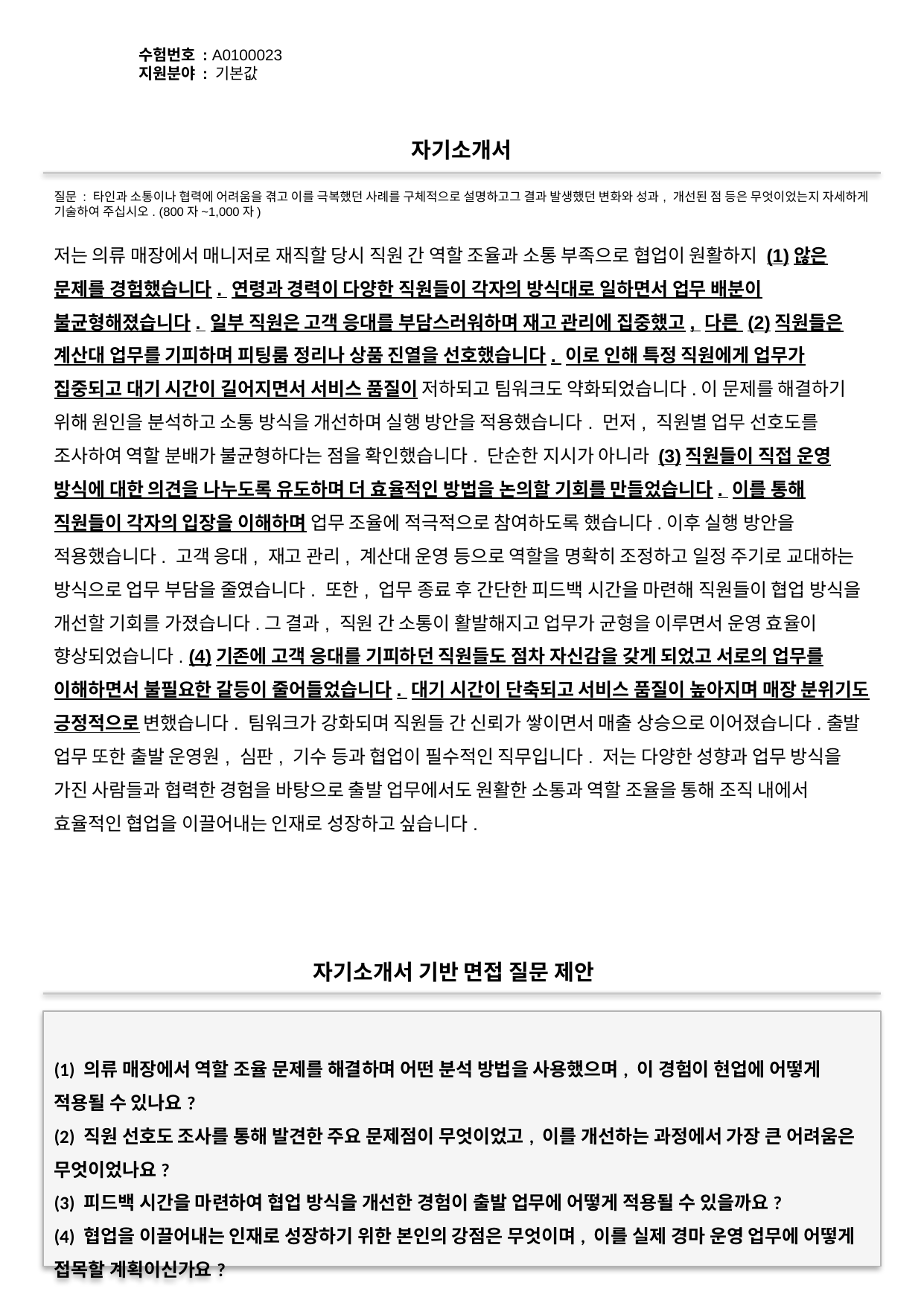

수험번호 : A0100023
지원분야 : 기본값
#

자기소개서

질문 : 타인과 소통이나 협력에 어려움을 겪고 이를 극복했던 사례를 구체적으로 설명하고그 결과 발생했던 변화와 성과, 개선된 점 등은 무엇이었는지 자세하게 기술하여 주십시오. (800자~1,000자)

저는 의류 매장에서 매니저로 재직할 당시 직원 간 역할 조율과 소통 부족으로 협업이 원활하지 (1)않은 문제를 경험했습니다. 연령과 경력이 다양한 직원들이 각자의 방식대로 일하면서 업무 배분이 불균형해졌습니다. 일부 직원은 고객 응대를 부담스러워하며 재고 관리에 집중했고, 다른 (2)직원들은 계산대 업무를 기피하며 피팅룸 정리나 상품 진열을 선호했습니다. 이로 인해 특정 직원에게 업무가 집중되고 대기 시간이 길어지면서 서비스 품질이 저하되고 팀워크도 약화되었습니다.이 문제를 해결하기 위해 원인을 분석하고 소통 방식을 개선하며 실행 방안을 적용했습니다. 먼저, 직원별 업무 선호도를 조사하여 역할 분배가 불균형하다는 점을 확인했습니다. 단순한 지시가 아니라 (3)직원들이 직접 운영 방식에 대한 의견을 나누도록 유도하며 더 효율적인 방법을 논의할 기회를 만들었습니다. 이를 통해 직원들이 각자의 입장을 이해하며 업무 조율에 적극적으로 참여하도록 했습니다.이후 실행 방안을 적용했습니다. 고객 응대, 재고 관리, 계산대 운영 등으로 역할을 명확히 조정하고 일정 주기로 교대하는 방식으로 업무 부담을 줄였습니다. 또한, 업무 종료 후 간단한 피드백 시간을 마련해 직원들이 협업 방식을 개선할 기회를 가졌습니다.그 결과, 직원 간 소통이 활발해지고 업무가 균형을 이루면서 운영 효율이 향상되었습니다. (4)기존에 고객 응대를 기피하던 직원들도 점차 자신감을 갖게 되었고 서로의 업무를 이해하면서 불필요한 갈등이 줄어들었습니다. 대기 시간이 단축되고 서비스 품질이 높아지며 매장 분위기도 긍정적으로 변했습니다. 팀워크가 강화되며 직원들 간 신뢰가 쌓이면서 매출 상승으로 이어졌습니다.출발 업무 또한 출발 운영원, 심판, 기수 등과 협업이 필수적인 직무입니다. 저는 다양한 성향과 업무 방식을 가진 사람들과 협력한 경험을 바탕으로 출발 업무에서도 원활한 소통과 역할 조율을 통해 조직 내에서 효율적인 협업을 이끌어내는 인재로 성장하고 싶습니다.

자기소개서 기반 면접 질문 제안

(1) 의류 매장에서 역할 조율 문제를 해결하며 어떤 분석 방법을 사용했으며, 이 경험이 현업에 어떻게 적용될 수 있나요?
(2) 직원 선호도 조사를 통해 발견한 주요 문제점이 무엇이었고, 이를 개선하는 과정에서 가장 큰 어려움은 무엇이었나요?
(3) 피드백 시간을 마련하여 협업 방식을 개선한 경험이 출발 업무에 어떻게 적용될 수 있을까요?
(4) 협업을 이끌어내는 인재로 성장하기 위한 본인의 강점은 무엇이며, 이를 실제 경마 운영 업무에 어떻게 접목할 계획이신가요?